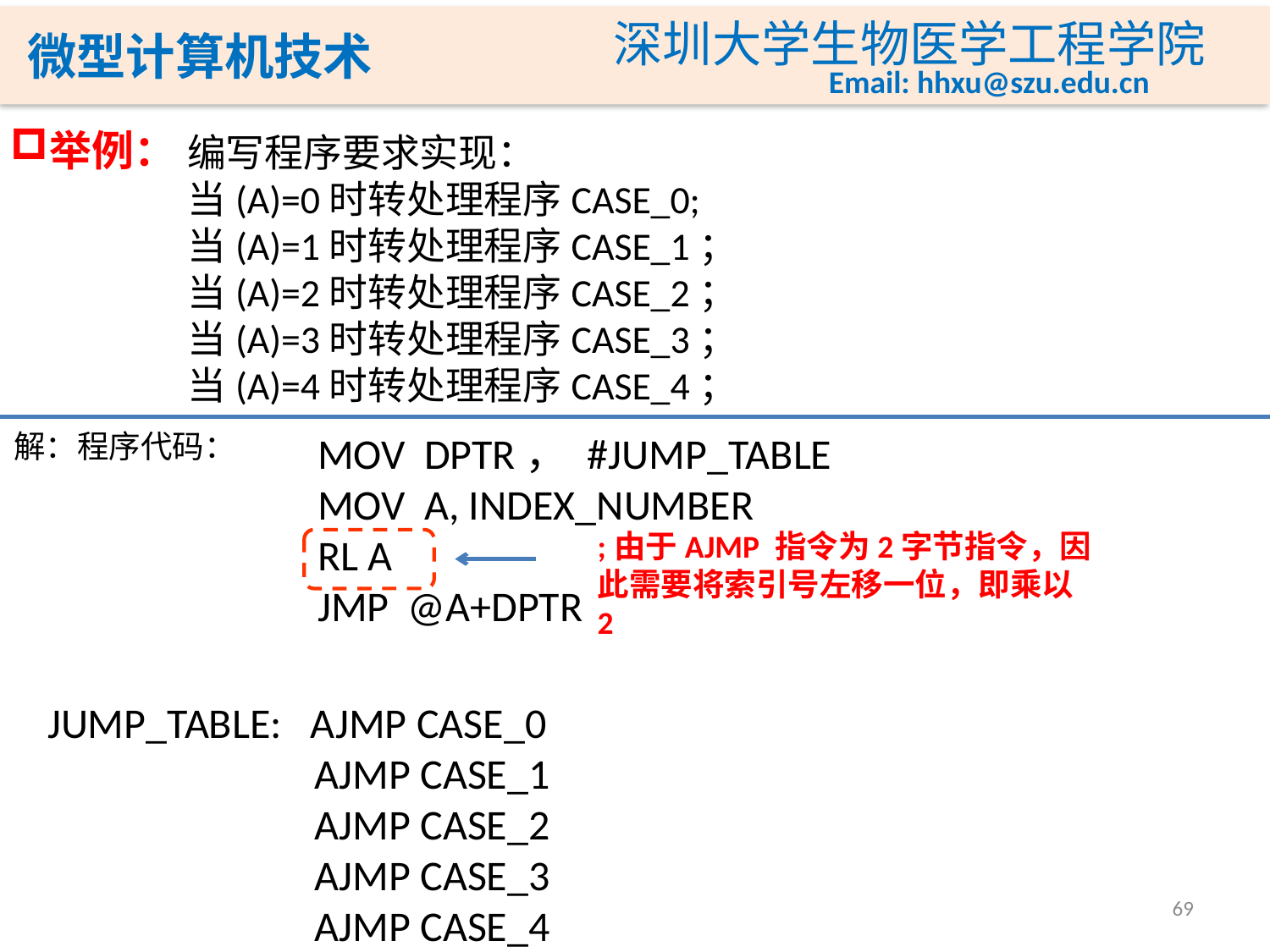

举例：
编写程序要求实现：
当(A)=0时转处理程序CASE_0;
当(A)=1时转处理程序CASE_1；
当(A)=2时转处理程序CASE_2；
当(A)=3时转处理程序CASE_3；
当(A)=4时转处理程序CASE_4；
解：程序代码：
MOV  DPTR， #JUMP_TABLE
MOV  A, INDEX_NUMBER
RL A
JMP  @A+DPTR
;由于AJMP 指令为2字节指令，因此需要将索引号左移一位，即乘以2

JUMP_TABLE:   AJMP CASE_0
                            AJMP CASE_1
                            AJMP CASE_2
                            AJMP CASE_3
                            AJMP CASE_4
69